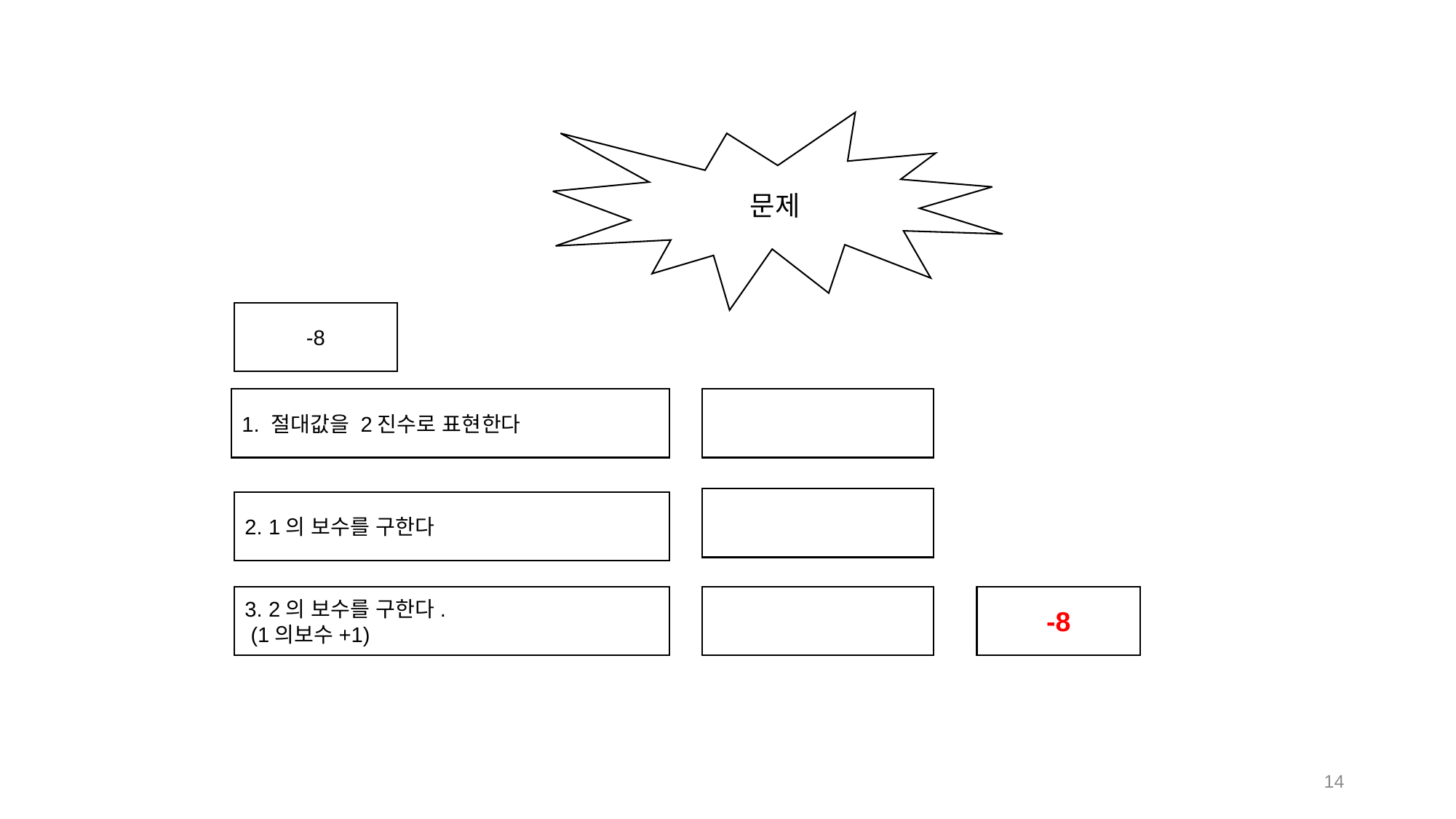

문제
-8
1. 절대값을 2진수로 표현한다

2. 1의 보수를 구한다
3. 2의 보수를 구한다.
 (1의보수+1)

-8
14